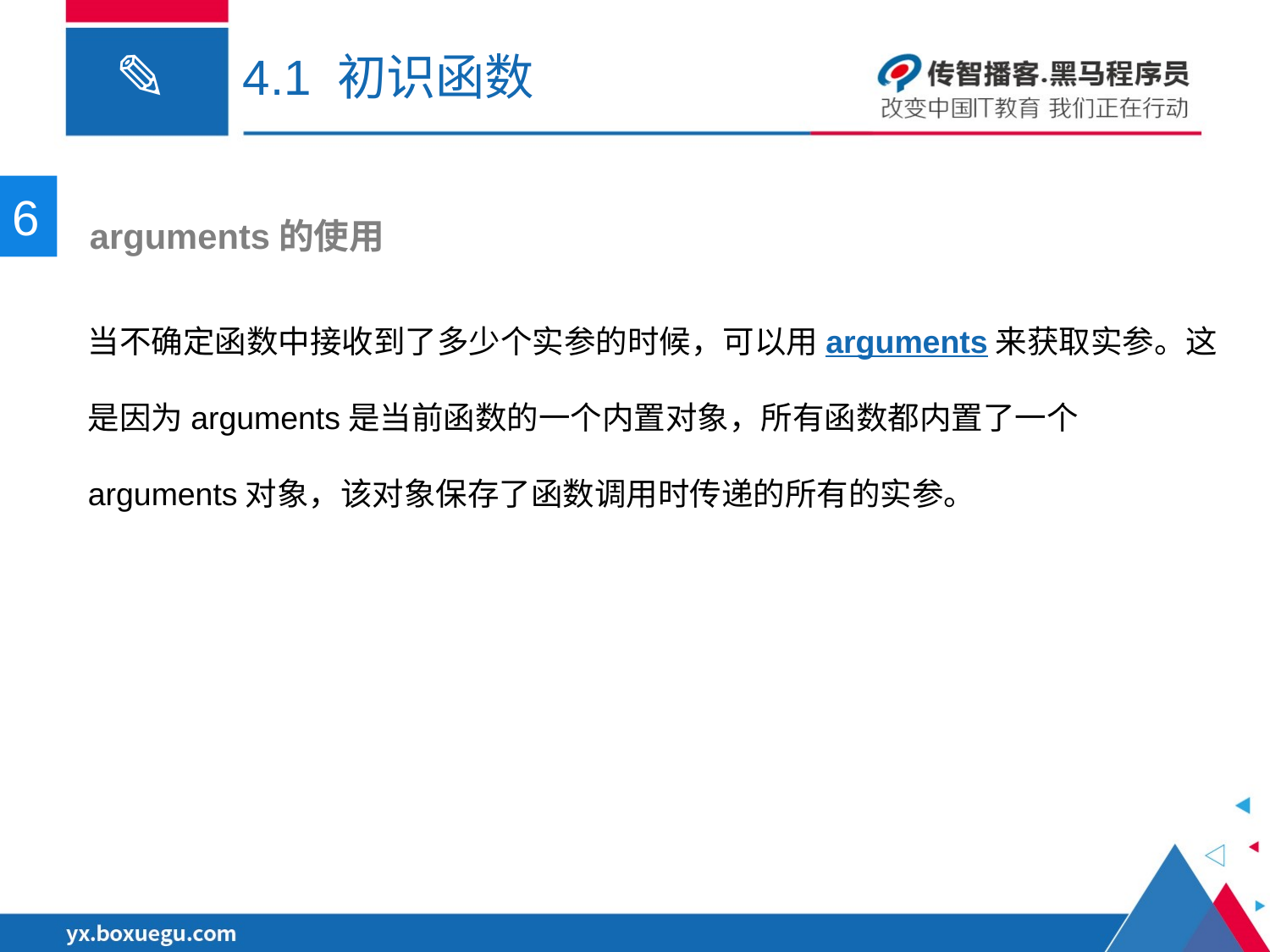

# 4.1 初识函数

6
  arguments的使用
当不确定函数中接收到了多少个实参的时候，可以用arguments来获取实参。这是因为arguments是当前函数的一个内置对象，所有函数都内置了一个arguments对象，该对象保存了函数调用时传递的所有的实参。